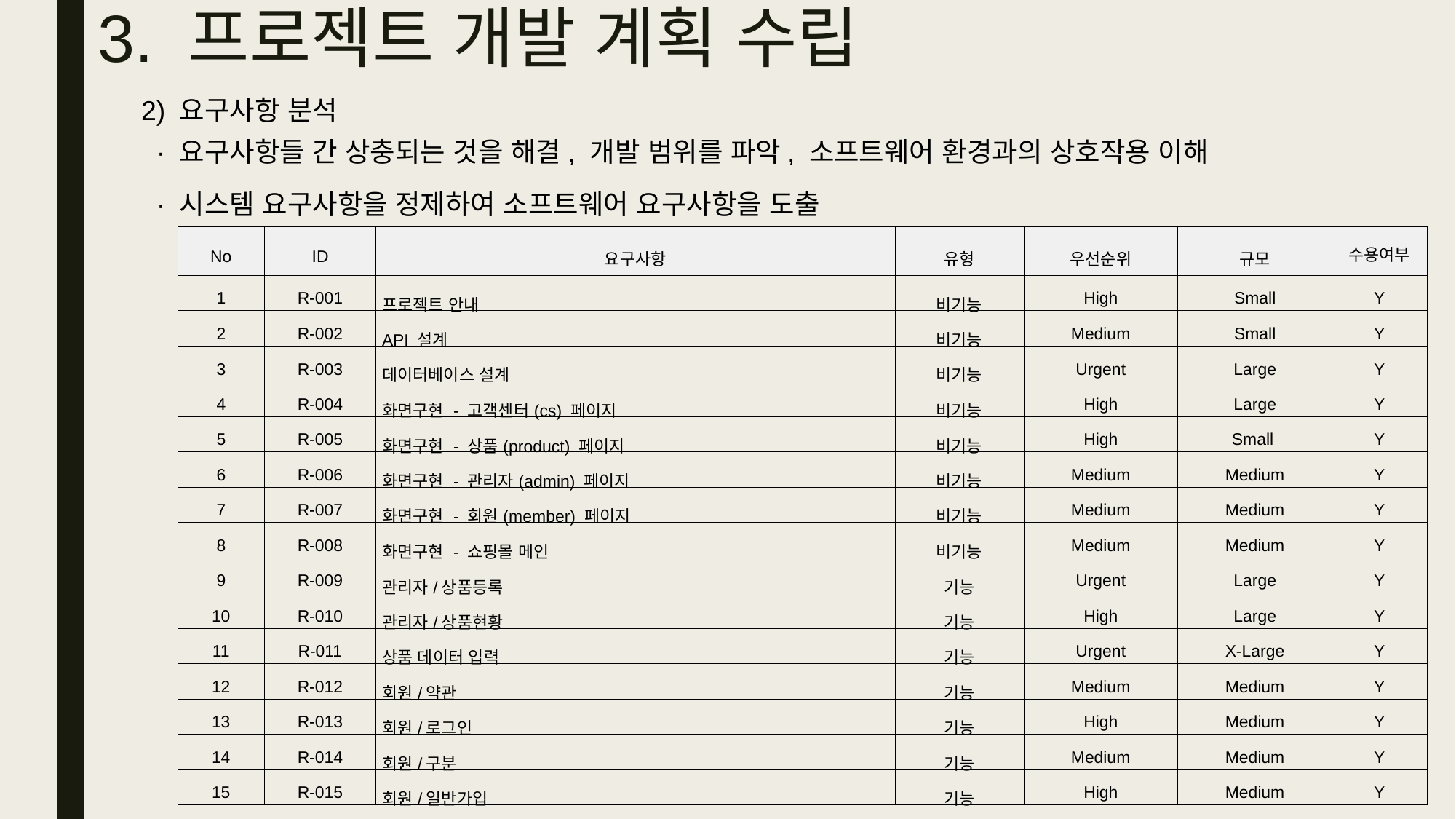

# 3. 프로젝트 개발 계획 수립
2) 요구사항 분석
· 요구사항들 간 상충되는 것을 해결, 개발 범위를 파악, 소프트웨어 환경과의 상호작용 이해
· 시스템 요구사항을 정제하여 소프트웨어 요구사항을 도출
| No | ID | 요구사항 | 유형 | 우선순위 | 규모 | 수용여부 |
| --- | --- | --- | --- | --- | --- | --- |
| 1 | R-001 | 프로젝트 안내 | 비기능 | High | Small | Y |
| 2 | R-002 | API 설계 | 비기능 | Medium | Small | Y |
| 3 | R-003 | 데이터베이스 설계 | 비기능 | Urgent | Large | Y |
| 4 | R-004 | 화면구현 - 고객센터(cs) 페이지 | 비기능 | High | Large | Y |
| 5 | R-005 | 화면구현 - 상품(product) 페이지 | 비기능 | High | Small | Y |
| 6 | R-006 | 화면구현 - 관리자(admin) 페이지 | 비기능 | Medium | Medium | Y |
| 7 | R-007 | 화면구현 - 회원(member) 페이지 | 비기능 | Medium | Medium | Y |
| 8 | R-008 | 화면구현 - 쇼핑몰 메인 | 비기능 | Medium | Medium | Y |
| 9 | R-009 | 관리자/상품등록 | 기능 | Urgent | Large | Y |
| 10 | R-010 | 관리자/상품현황 | 기능 | High | Large | Y |
| 11 | R-011 | 상품 데이터 입력 | 기능 | Urgent | X-Large | Y |
| 12 | R-012 | 회원/약관 | 기능 | Medium | Medium | Y |
| 13 | R-013 | 회원/로그인 | 기능 | High | Medium | Y |
| 14 | R-014 | 회원/구분 | 기능 | Medium | Medium | Y |
| 15 | R-015 | 회원/일반가입 | 기능 | High | Medium | Y |